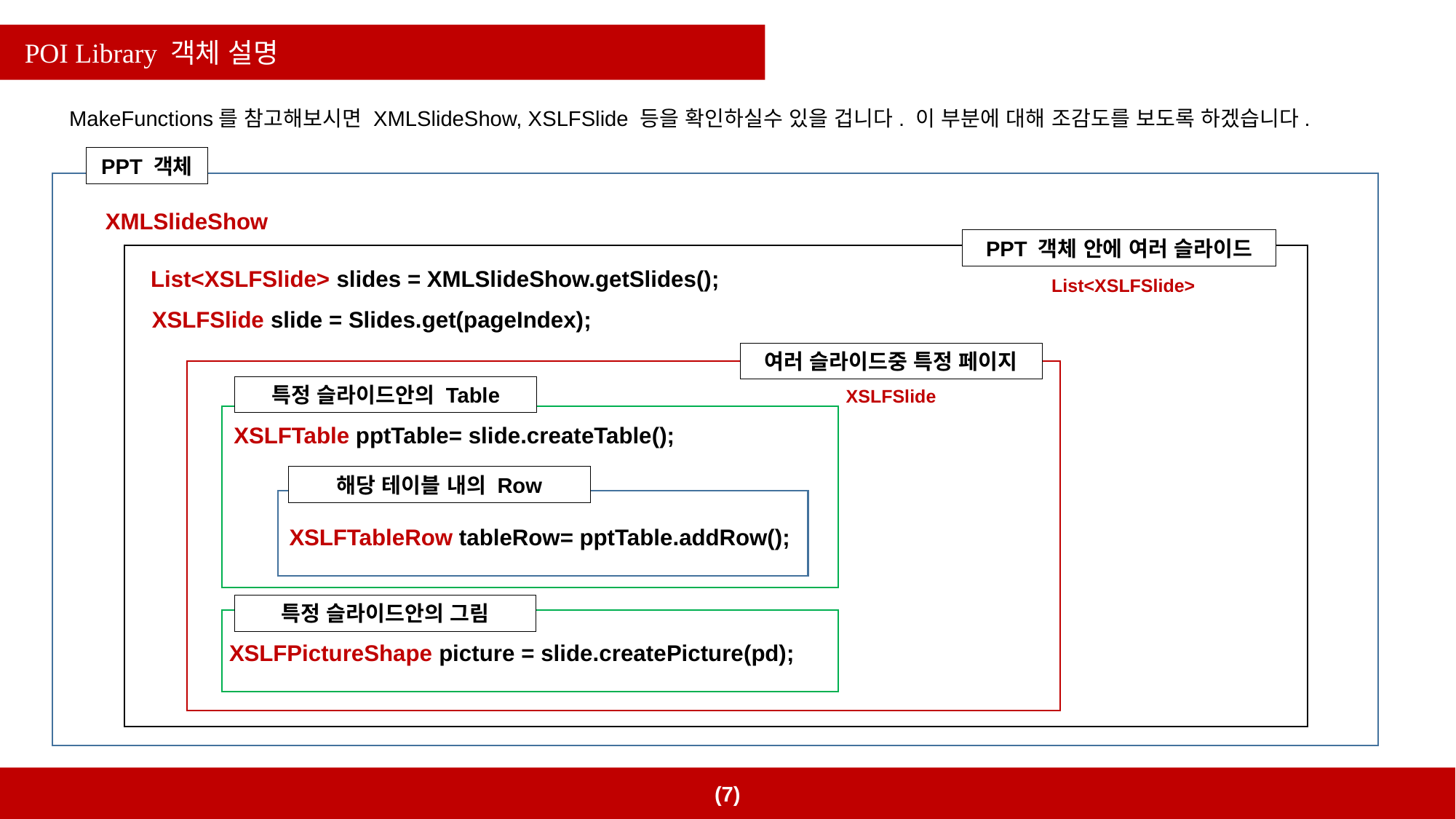

POI Library 객체 설명
 MakeFunctions를 참고해보시면 XMLSlideShow, XSLFSlide 등을 확인하실수 있을 겁니다. 이 부분에 대해 조감도를 보도록 하겠습니다.
PPT 객체

XMLSlideShow
PPT 객체 안에 여러 슬라이드

List<XSLFSlide> slides = XMLSlideShow.getSlides();
List<XSLFSlide>
XSLFSlide slide = Slides.get(pageIndex);
여러 슬라이드중 특정 페이지

특정 슬라이드안의 Table
XSLFSlide

XSLFTable pptTable= slide.createTable();
해당 테이블 내의 Row

XSLFTableRow tableRow= pptTable.addRow();
특정 슬라이드안의 그림

XSLFPictureShape picture = slide.createPicture(pd);
(7)